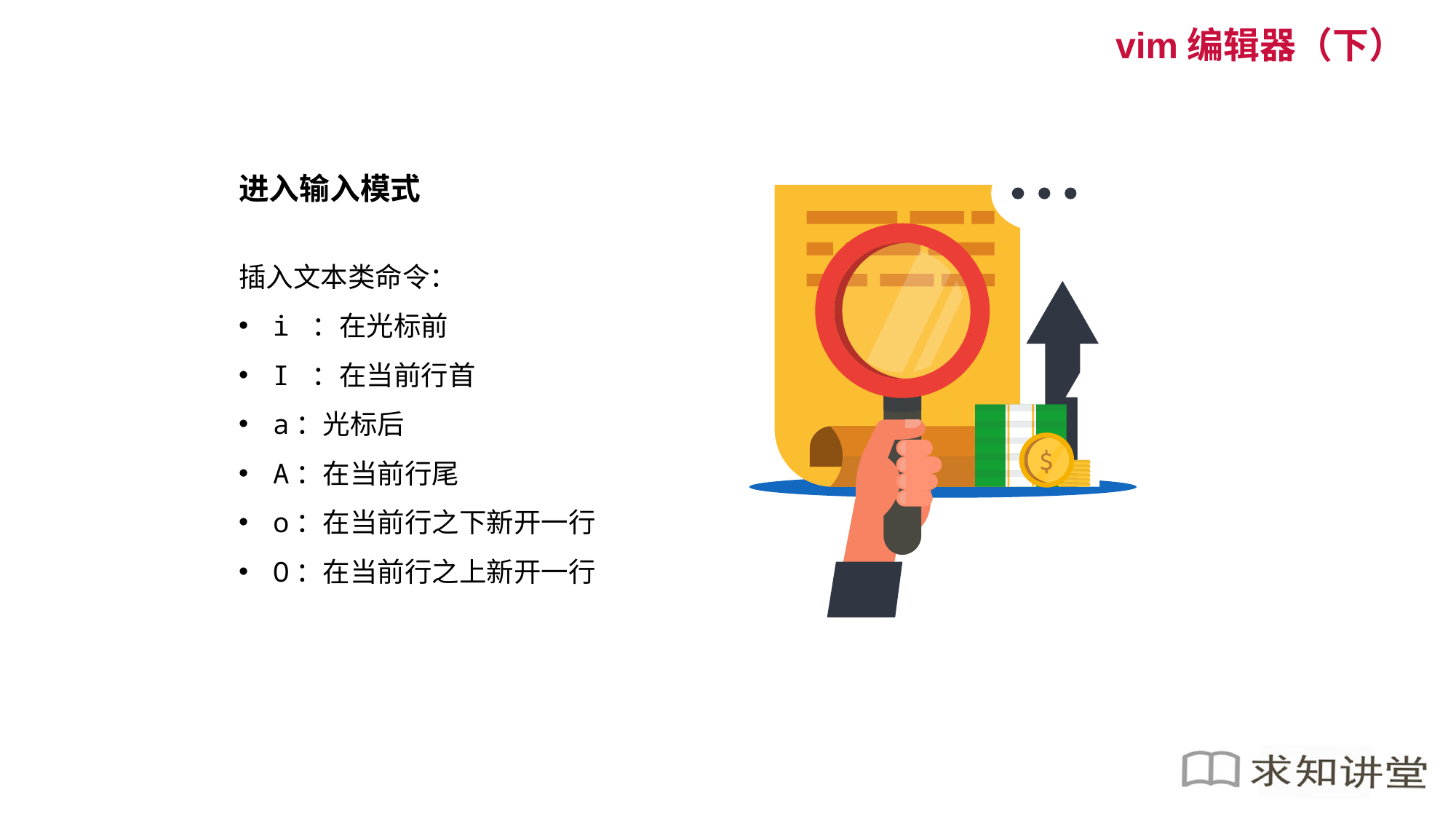

vim编辑器（下）

$
$

进入输入模式
插入文本类命令：
i ：在光标前
I ：在当前行首
a：光标后
A：在当前行尾
o：在当前行之下新开一行
O：在当前行之上新开一行